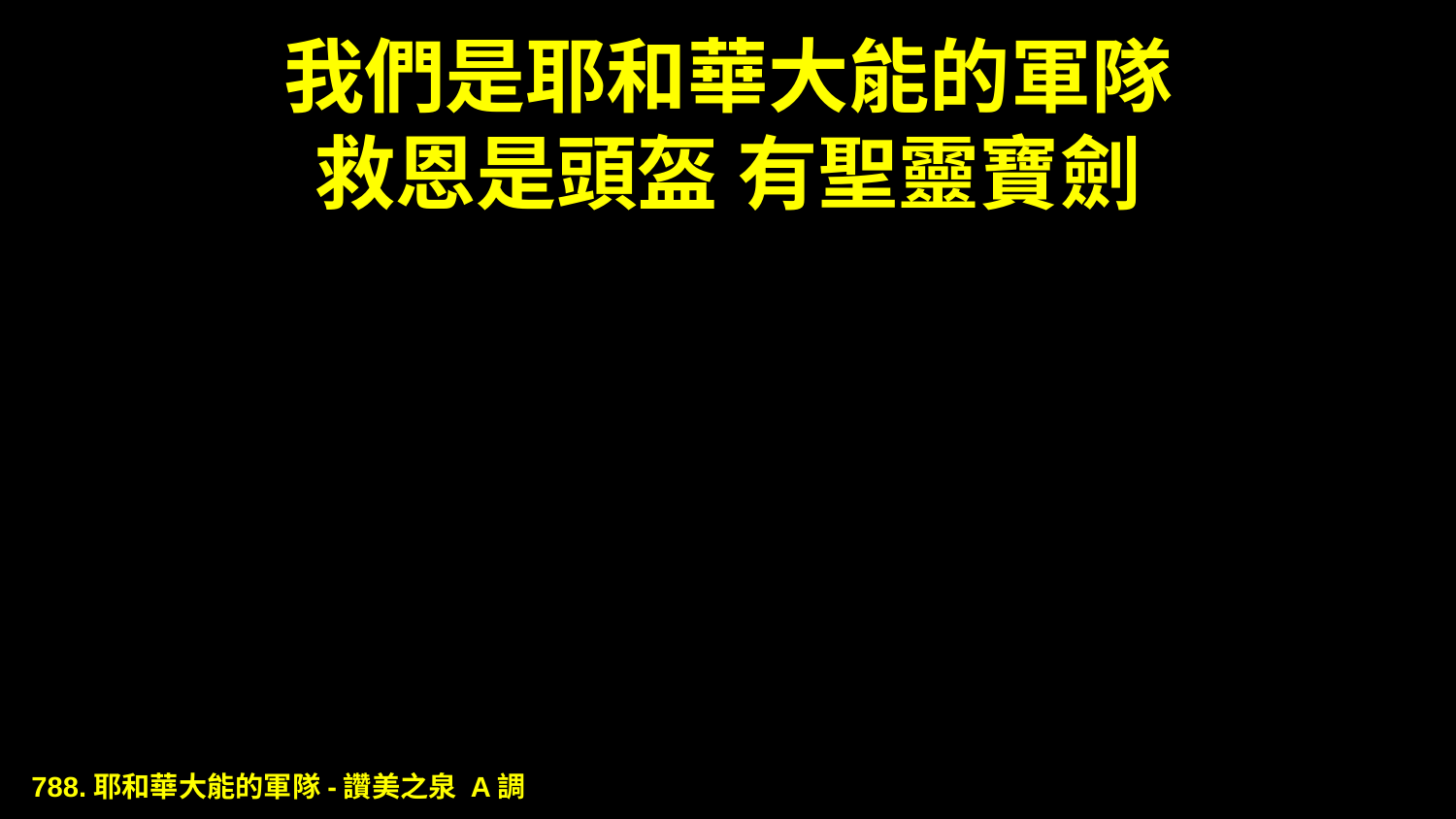

# 我們是耶和華大能的軍隊 救恩是頭盔 有聖靈寶劍
788.耶和華大能的軍隊-讚美之泉 A調